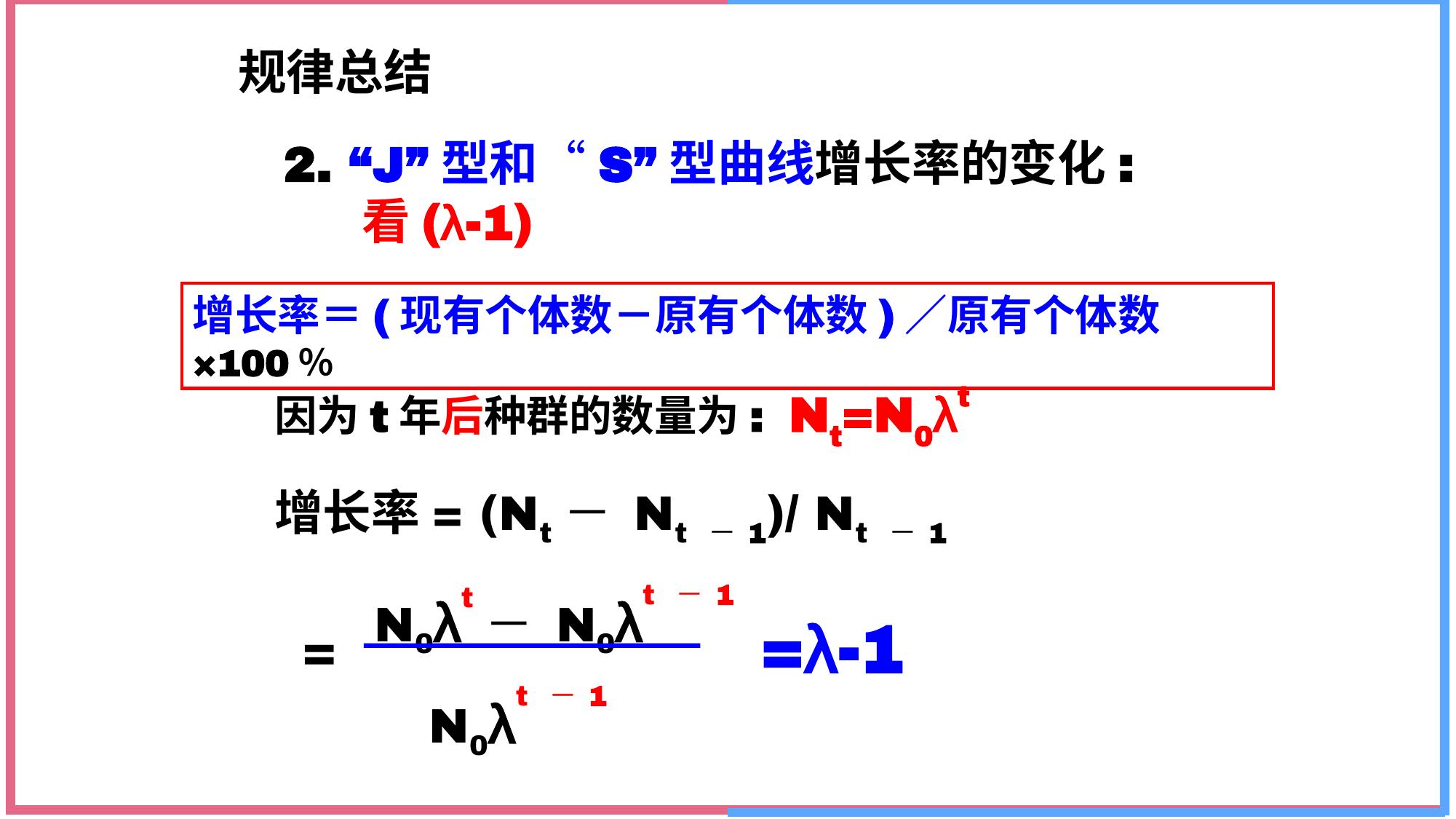

规律总结
2. “J”型和“S”型曲线增长率的变化:
      看(λ-1)
增长率＝(现有个体数－原有个体数)／原有个体数×100％
因为t年后种群的数量为:  Nt=N0λt
增长率= (Nt－ Nt －1)/ Nt －1
N0λt－ N0λt －1
=

N0λt －1
=λ-1